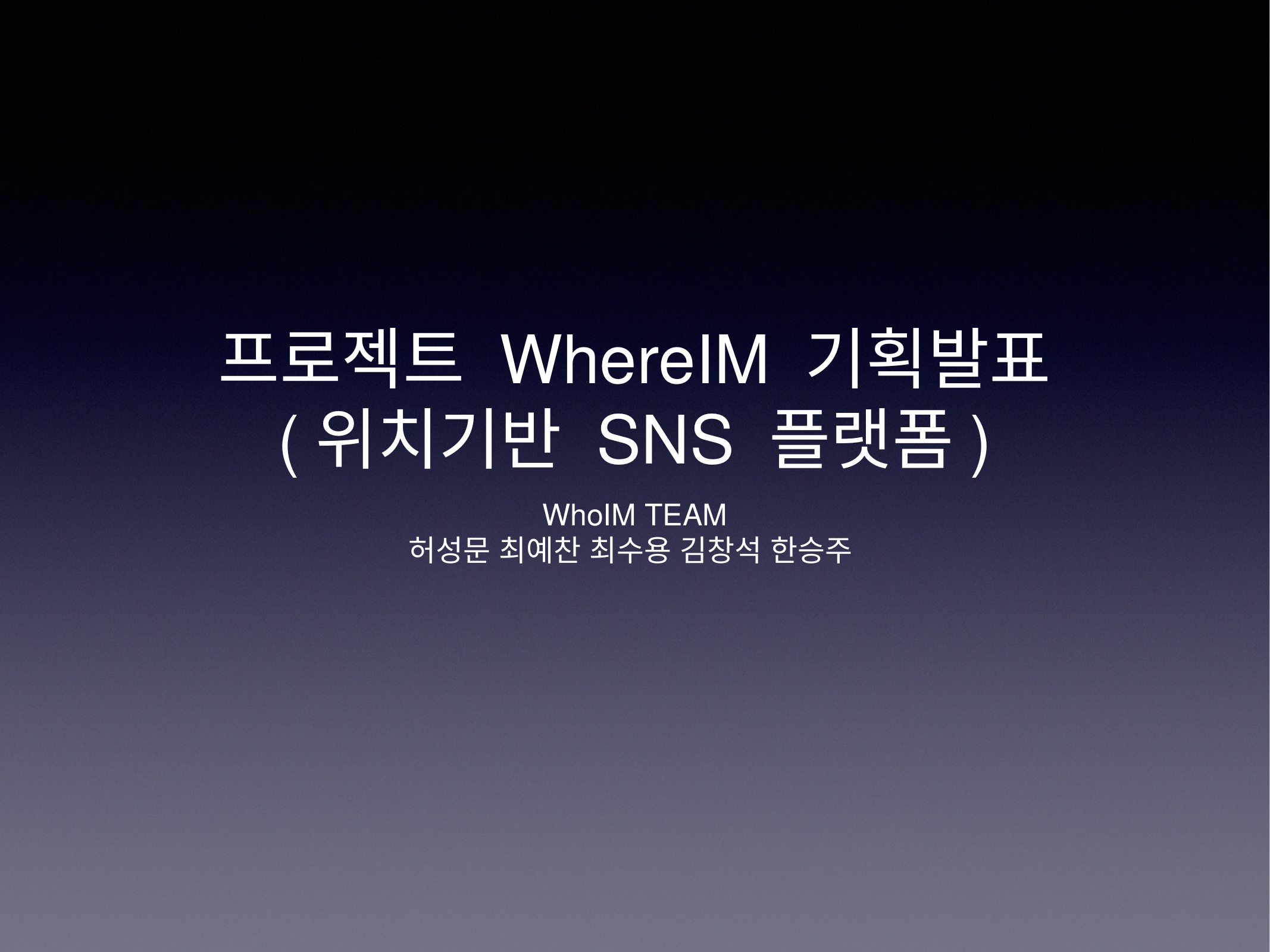

# 프로젝트 WhereIM 기획발표 (위치기반 SNS 플랫폼)
WhoIM TEAM
허성문 최예찬 최수용 김창석 한승주